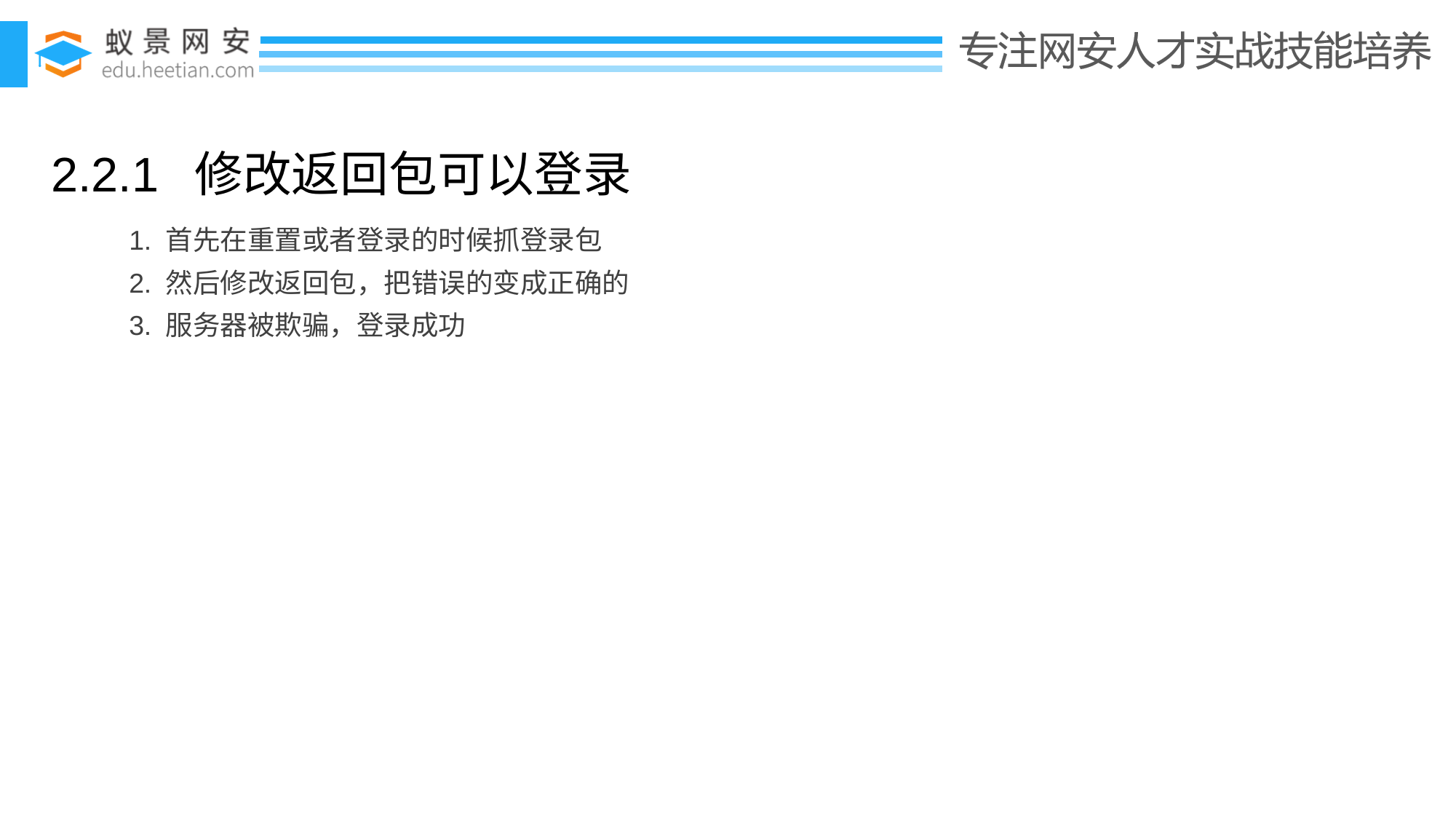

修改返回包可以登录
2.2.1
1. 首先在重置或者登录的时候抓登录包
2. 然后修改返回包，把错误的变成正确的
3. 服务器被欺骗，登录成功